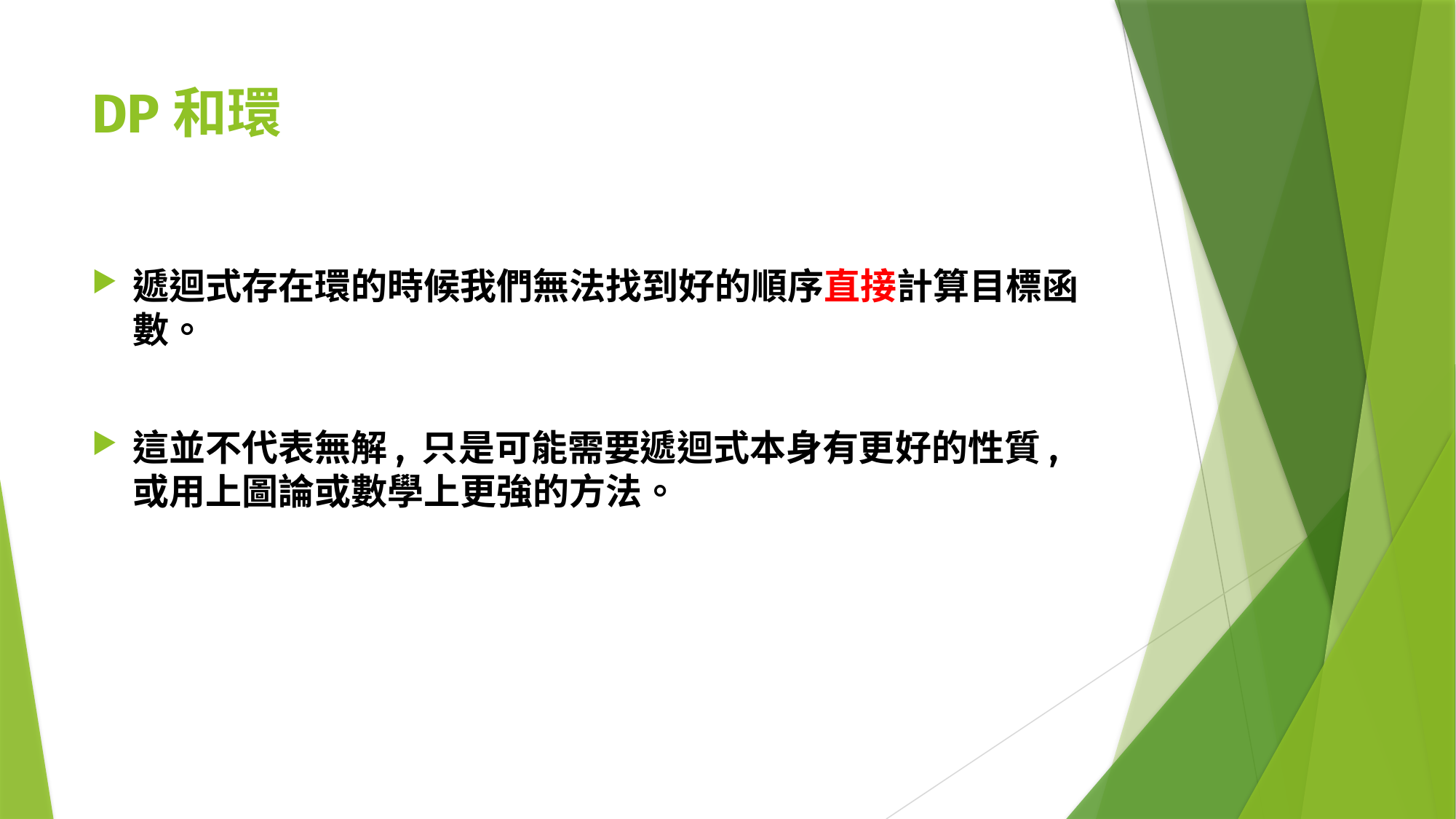

# DP和環
遞迴式存在環的時候我們無法找到好的順序直接計算目標函數。

這並不代表無解, 只是可能需要遞迴式本身有更好的性質, 或用上圖論或數學上更強的方法。